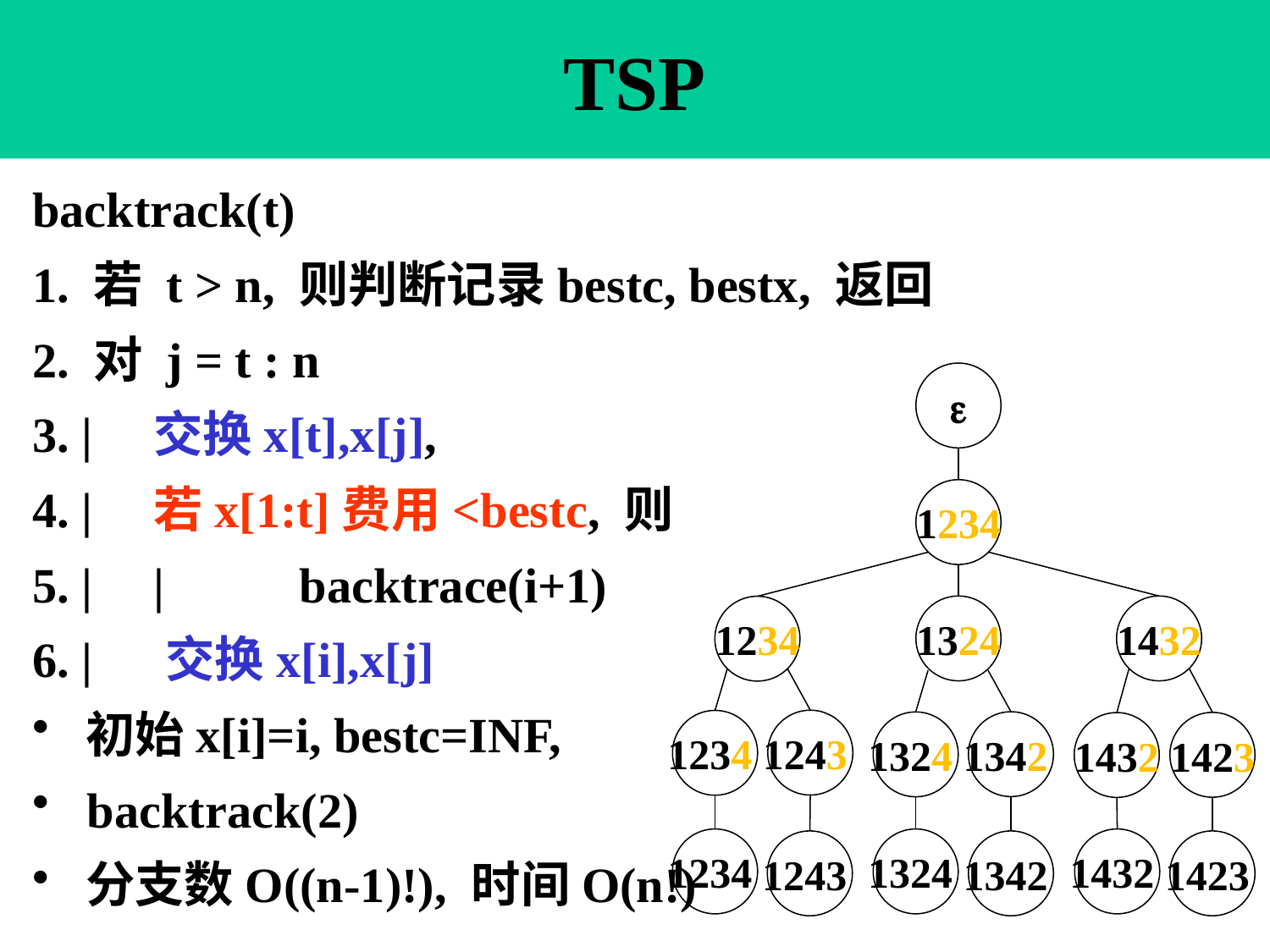

# TSP
backtrack(t)
1. 若 t > n, 则判断记录bestc, bestx, 返回
2. 对 j = t : n
3. |    交换x[t],x[j],
4. |    若x[1:t]费用<bestc, 则
5. |     |           backtrace(i+1)
6. |     交换x[i],x[j]
 初始x[i]=i, bestc=INF,
  backtrack(2)
 分支数O((n-1)!), 时间O(n!)
ε
1234
1324
1432
1234
1243
1234
1342
1324
1423
1432
1234
1324
1432
1243
1342
1423